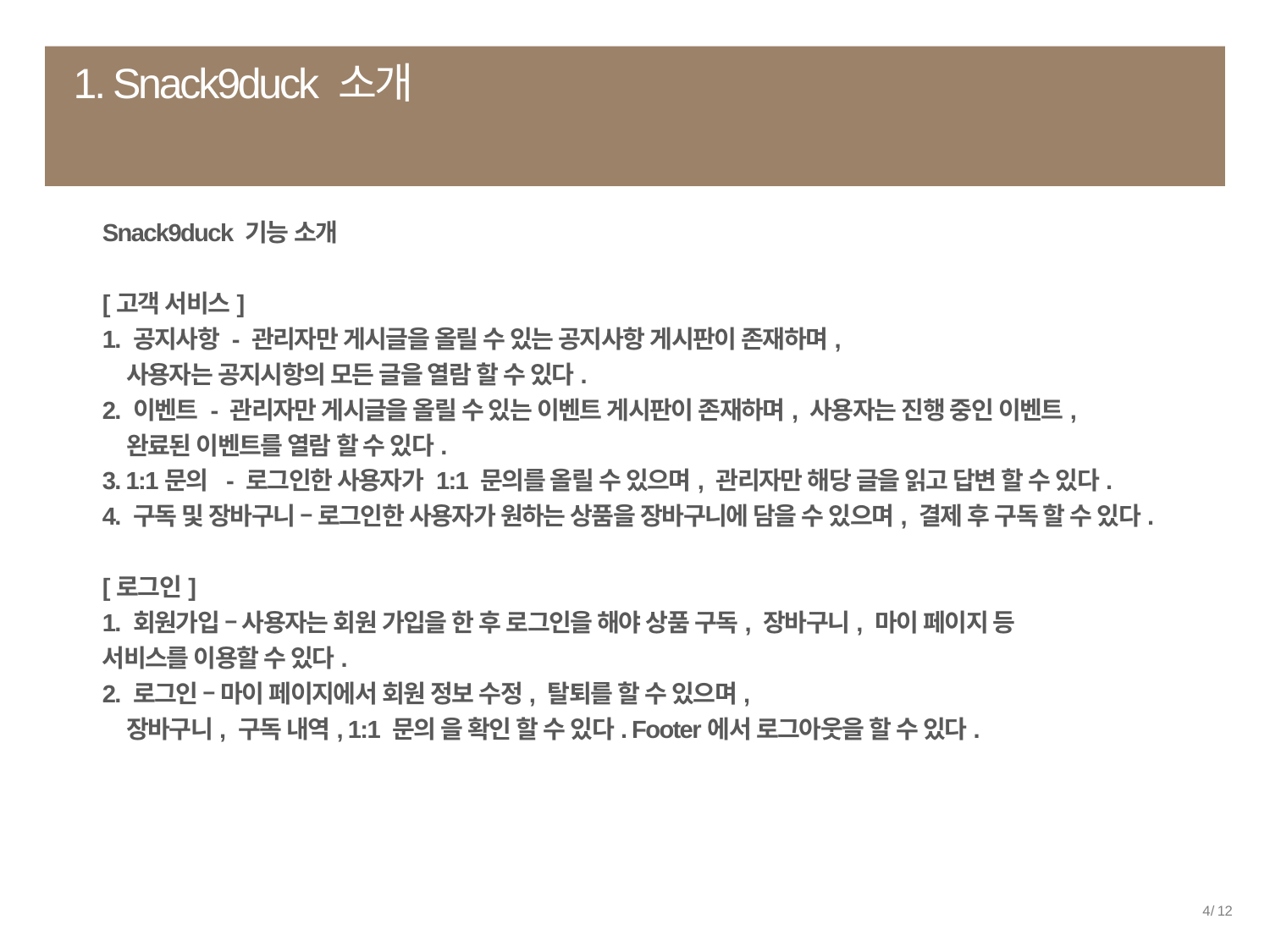

# 1. Snack9duck 소개
Snack9duck 기능 소개

[고객 서비스]
1. 공지사항 - 관리자만 게시글을 올릴 수 있는 공지사항 게시판이 존재하며,
   사용자는 공지시항의 모든 글을 열람 할 수 있다.
2. 이벤트 - 관리자만 게시글을 올릴 수 있는 이벤트 게시판이 존재하며, 사용자는 진행 중인 이벤트,
   완료된 이벤트를 열람 할 수 있다.
3. 1:1문의  - 로그인한 사용자가 1:1 문의를 올릴 수 있으며, 관리자만 해당 글을 읽고 답변 할 수 있다.
4. 구독 및 장바구니 – 로그인한 사용자가 원하는 상품을 장바구니에 담을 수 있으며, 결제 후 구독 할 수 있다.

[로그인]
1. 회원가입 – 사용자는 회원 가입을 한 후 로그인을 해야 상품 구독, 장바구니, 마이 페이지 등
서비스를 이용할 수 있다.
2. 로그인 – 마이 페이지에서 회원 정보 수정, 탈퇴를 할 수 있으며,
   장바구니, 구독 내역, 1:1 문의 을 확인 할 수 있다. Footer에서 로그아웃을 할 수 있다.
4/ 12